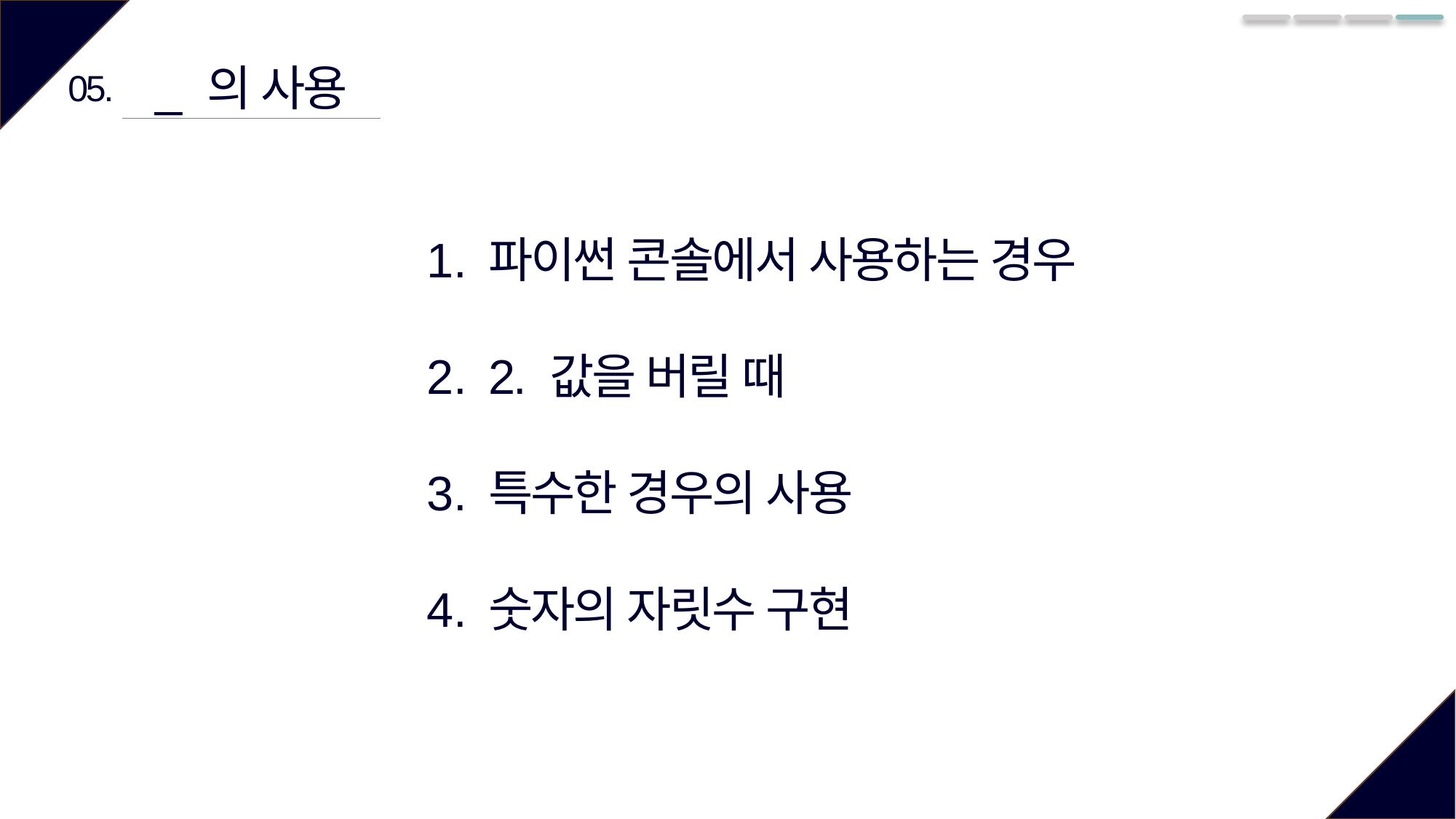

_ 의 사용
05.
파이썬 콘솔에서 사용하는 경우

2. 값을 버릴 때

특수한 경우의 사용

숫자의 자릿수 구현